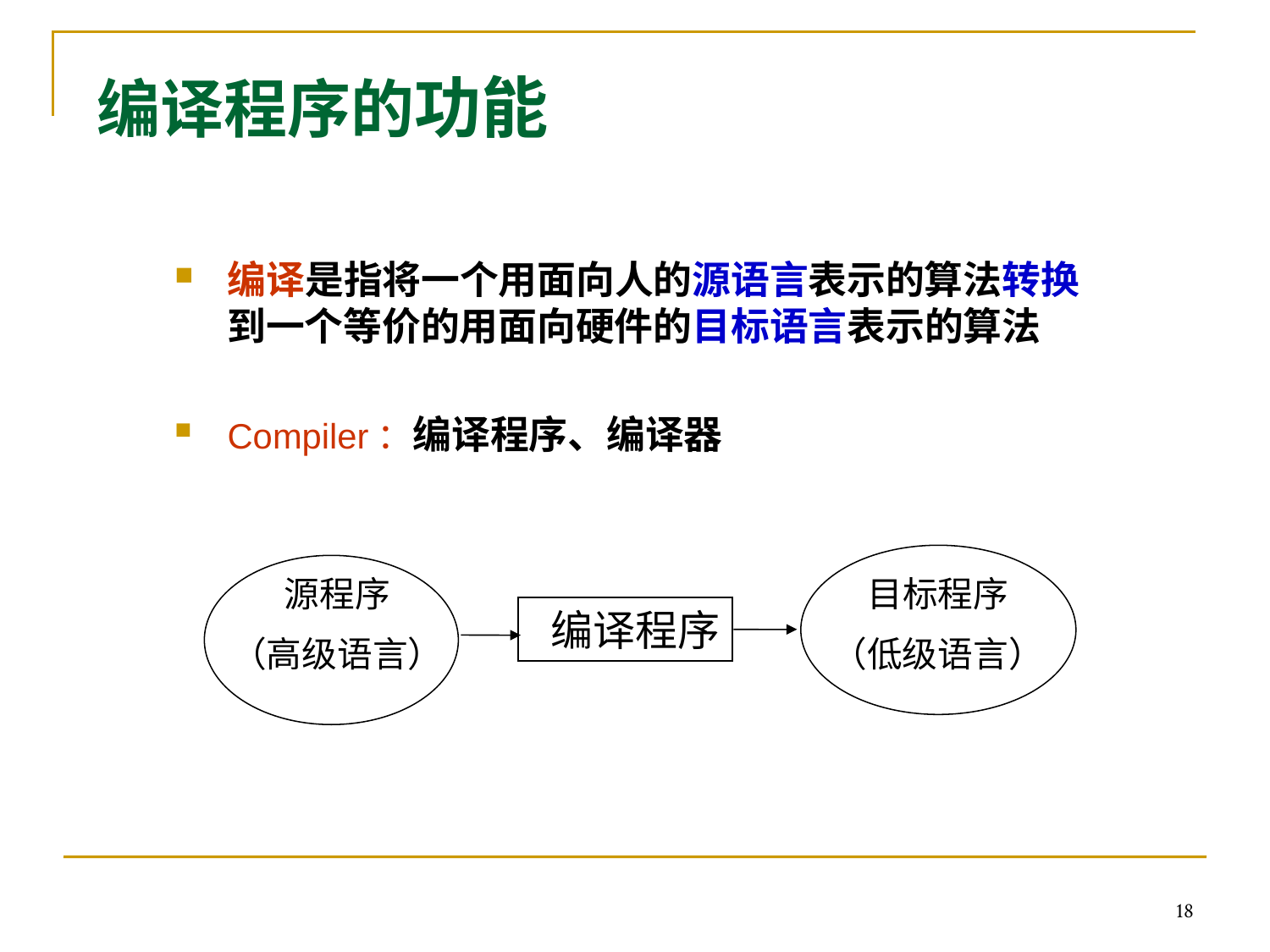

# 编译程序的功能

编译是指将一个用面向人的源语言表示的算法转换到一个等价的用面向硬件的目标语言表示的算法

Compiler：编译程序、编译器

源程序
（高级语言）
目标程序
（低级语言）
 编译程序

18